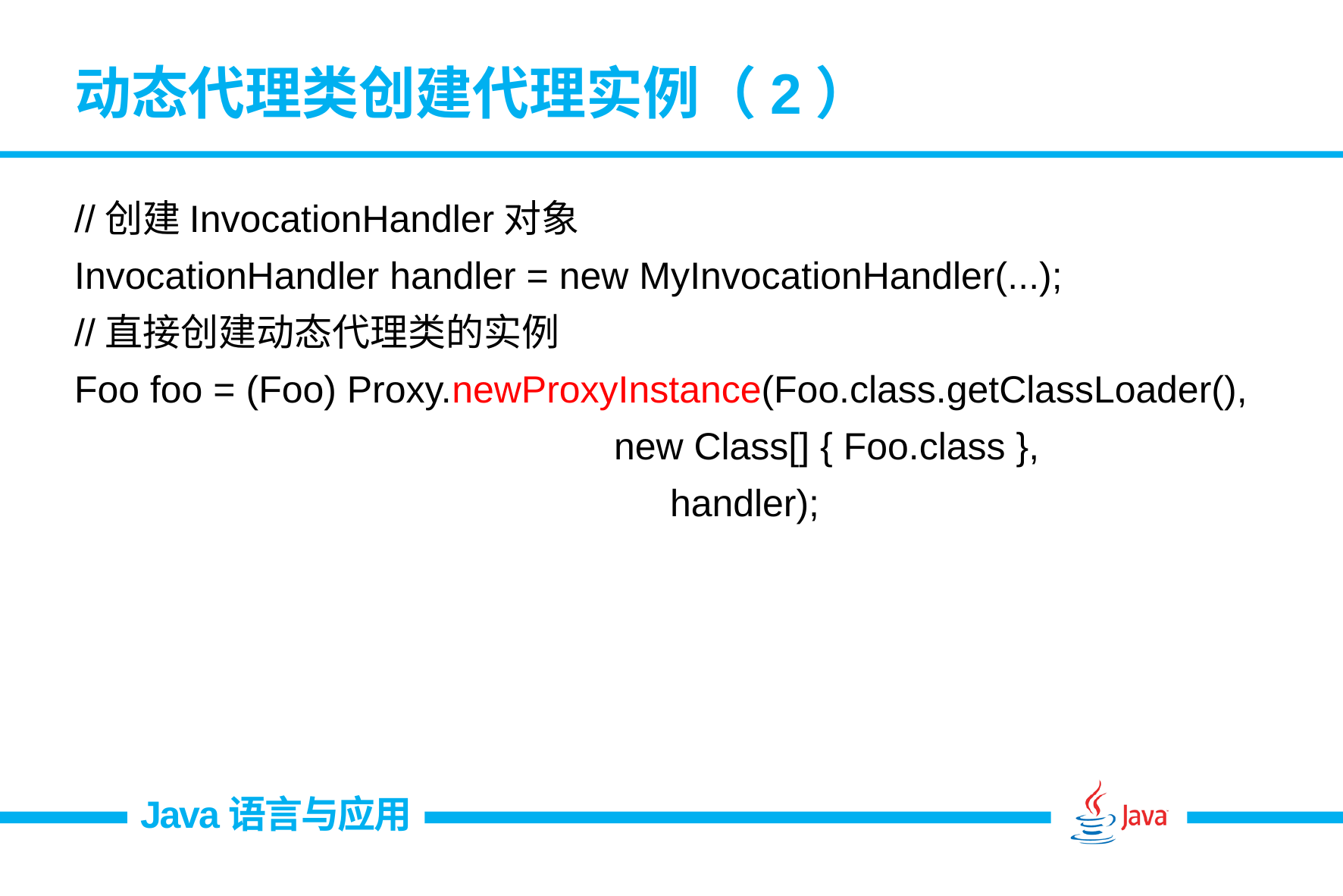

# 动态代理类创建代理实例（2）
//创建InvocationHandler对象
InvocationHandler handler = new MyInvocationHandler(...);
//直接创建动态代理类的实例
Foo foo = (Foo) Proxy.newProxyInstance(Foo.class.getClassLoader(),
				        new Class[] { Foo.class },
			                        handler);